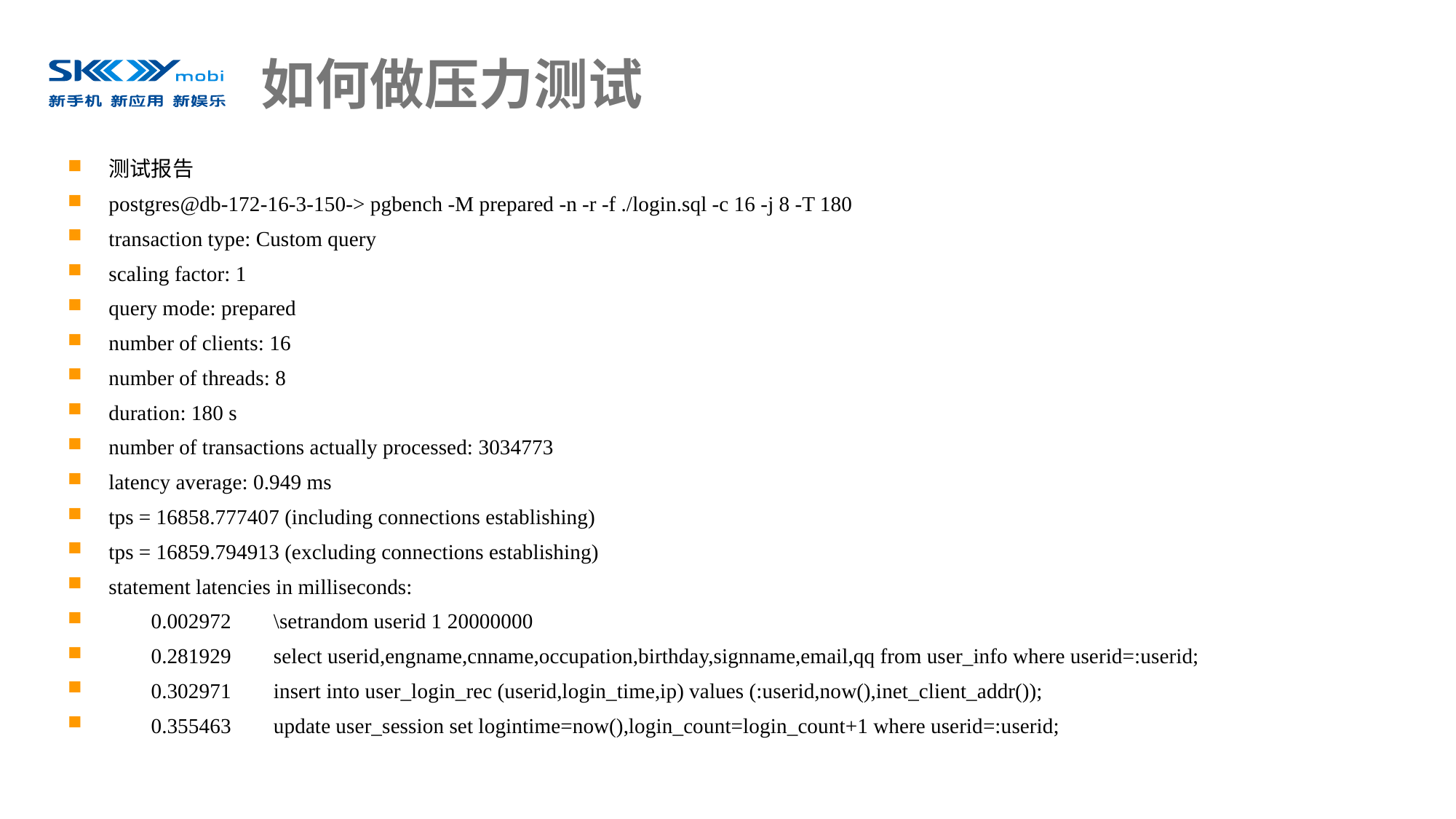

# 如何做压力测试
测试报告
postgres@db-172-16-3-150-> pgbench -M prepared -n -r -f ./login.sql -c 16 -j 8 -T 180
transaction type: Custom query
scaling factor: 1
query mode: prepared
number of clients: 16
number of threads: 8
duration: 180 s
number of transactions actually processed: 3034773
latency average: 0.949 ms
tps = 16858.777407 (including connections establishing)
tps = 16859.794913 (excluding connections establishing)
statement latencies in milliseconds:
        0.002972        \setrandom userid 1 20000000
        0.281929        select userid,engname,cnname,occupation,birthday,signname,email,qq from user_info where userid=:userid;
        0.302971        insert into user_login_rec (userid,login_time,ip) values (:userid,now(),inet_client_addr());
        0.355463        update user_session set logintime=now(),login_count=login_count+1 where userid=:userid;